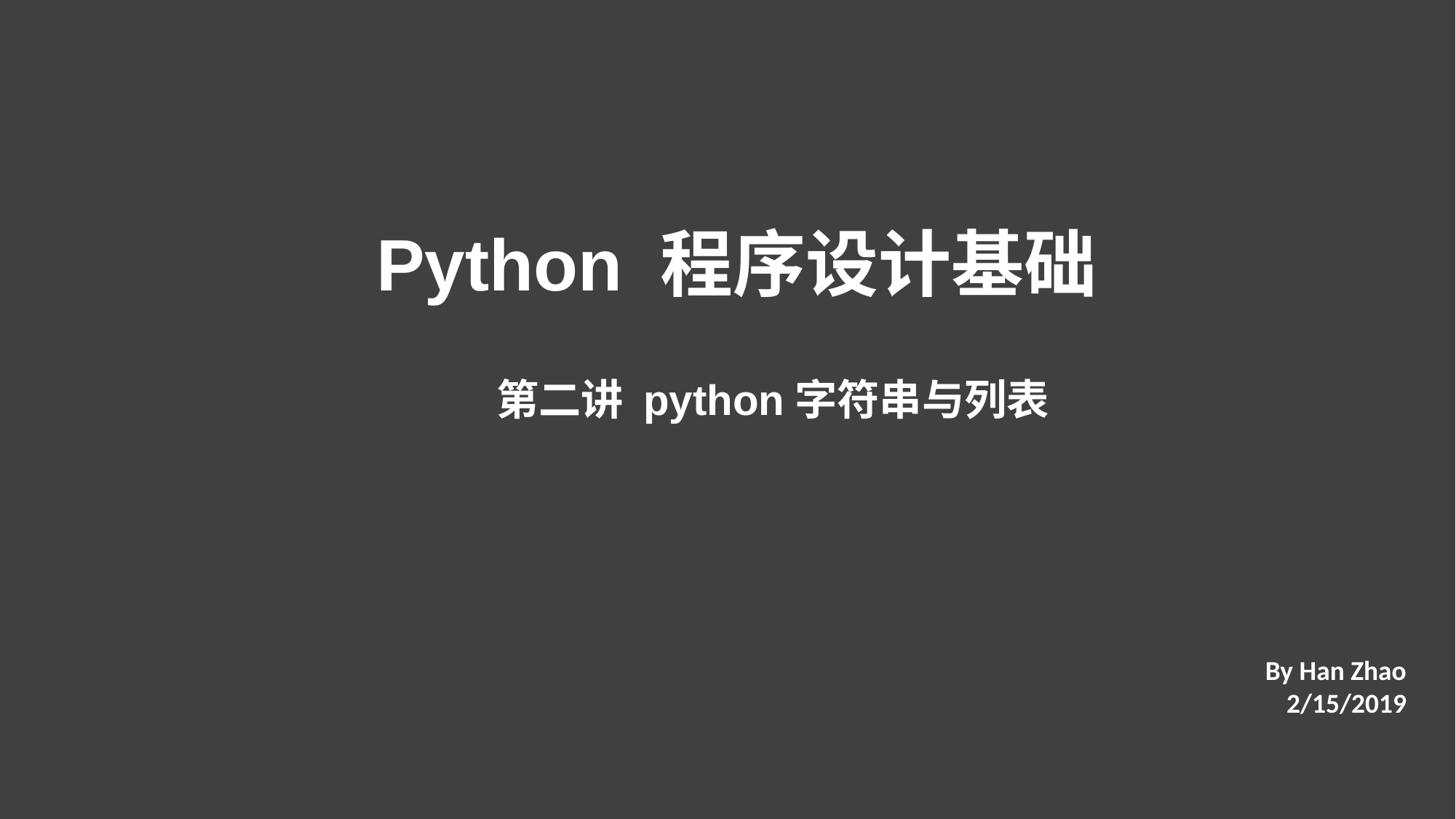

Python 程序设计基础
第二讲 python字符串与列表
By Han Zhao
2/15/2019